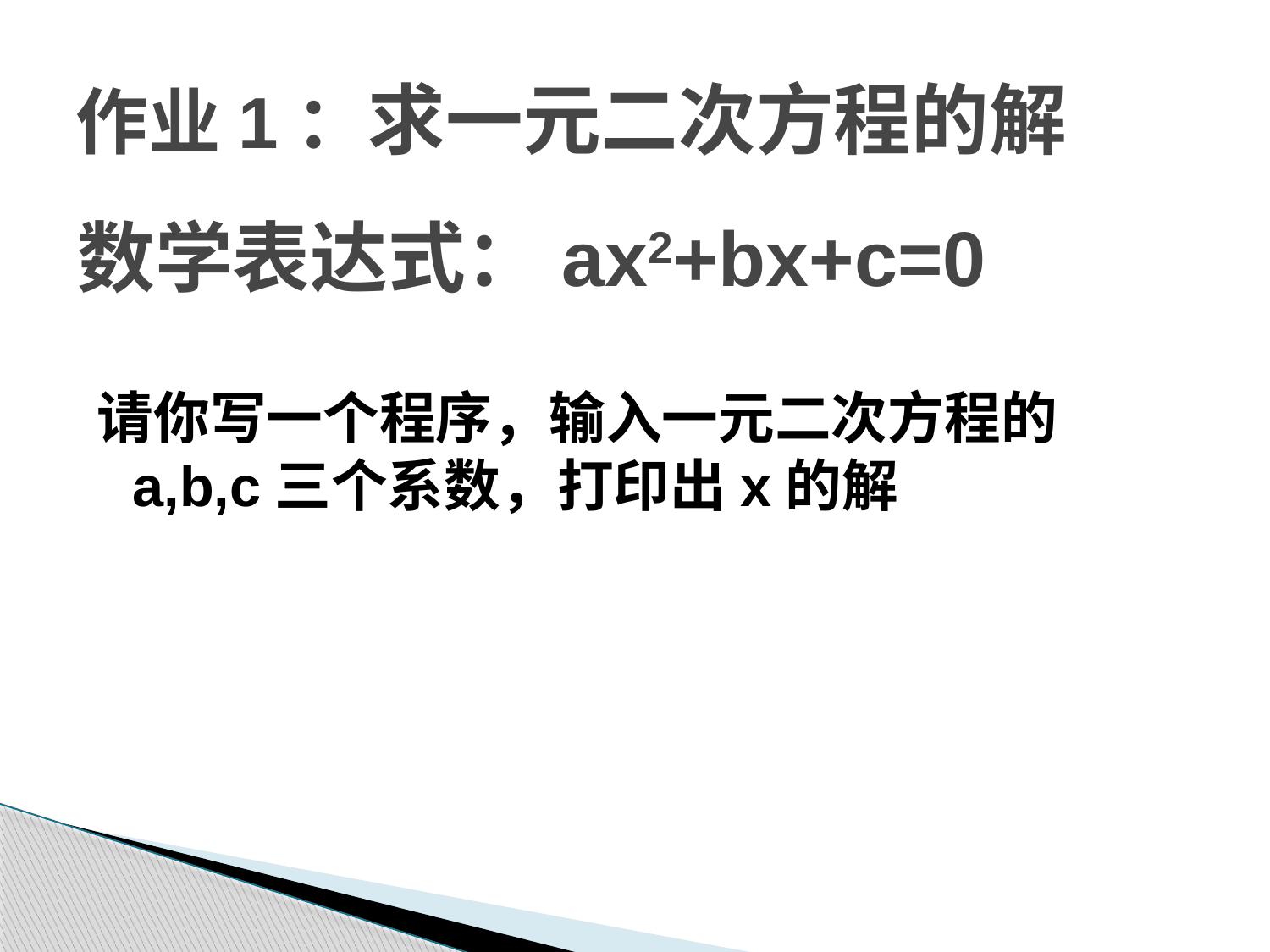

# 作业1：求一元二次方程的解
数学表达式：ax2+bx+c=0
请你写一个程序，输入一元二次方程的a,b,c三个系数，打印出x的解